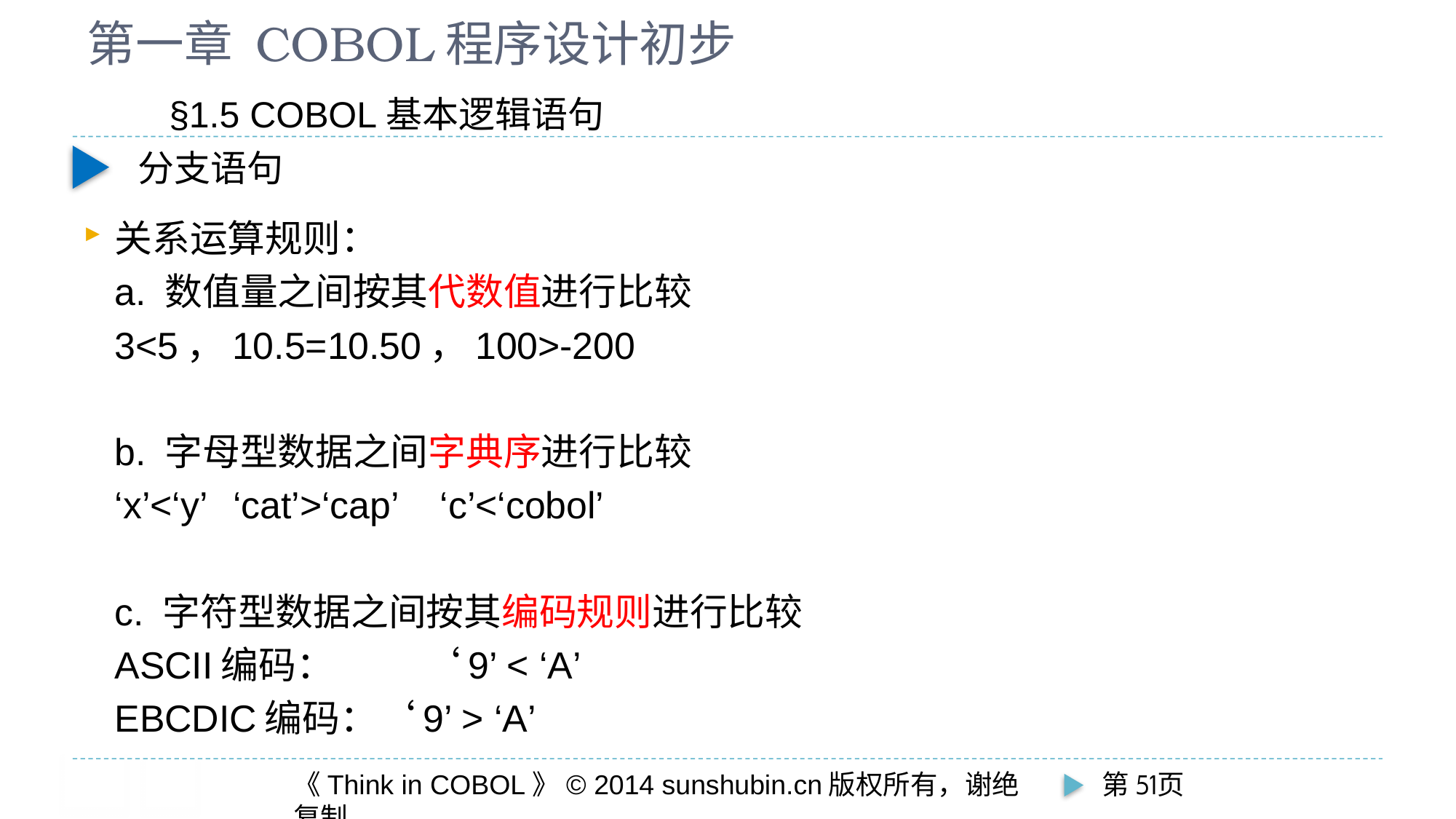

# 第一章 COBOL程序设计初步
§1.5 COBOL基本逻辑语句

分支语句
关系运算规则：
	a. 数值量之间按其代数值进行比较
		3<5，10.5=10.50，100>-200

	b. 字母型数据之间字典序进行比较
		‘x’<‘y’	  ‘cat’>‘cap’    ‘c’<‘cobol’

	c. 字符型数据之间按其编码规则进行比较
		ASCII编码：	  ‘9’ < ‘A’
		EBCDIC编码：‘9’ > ‘A’